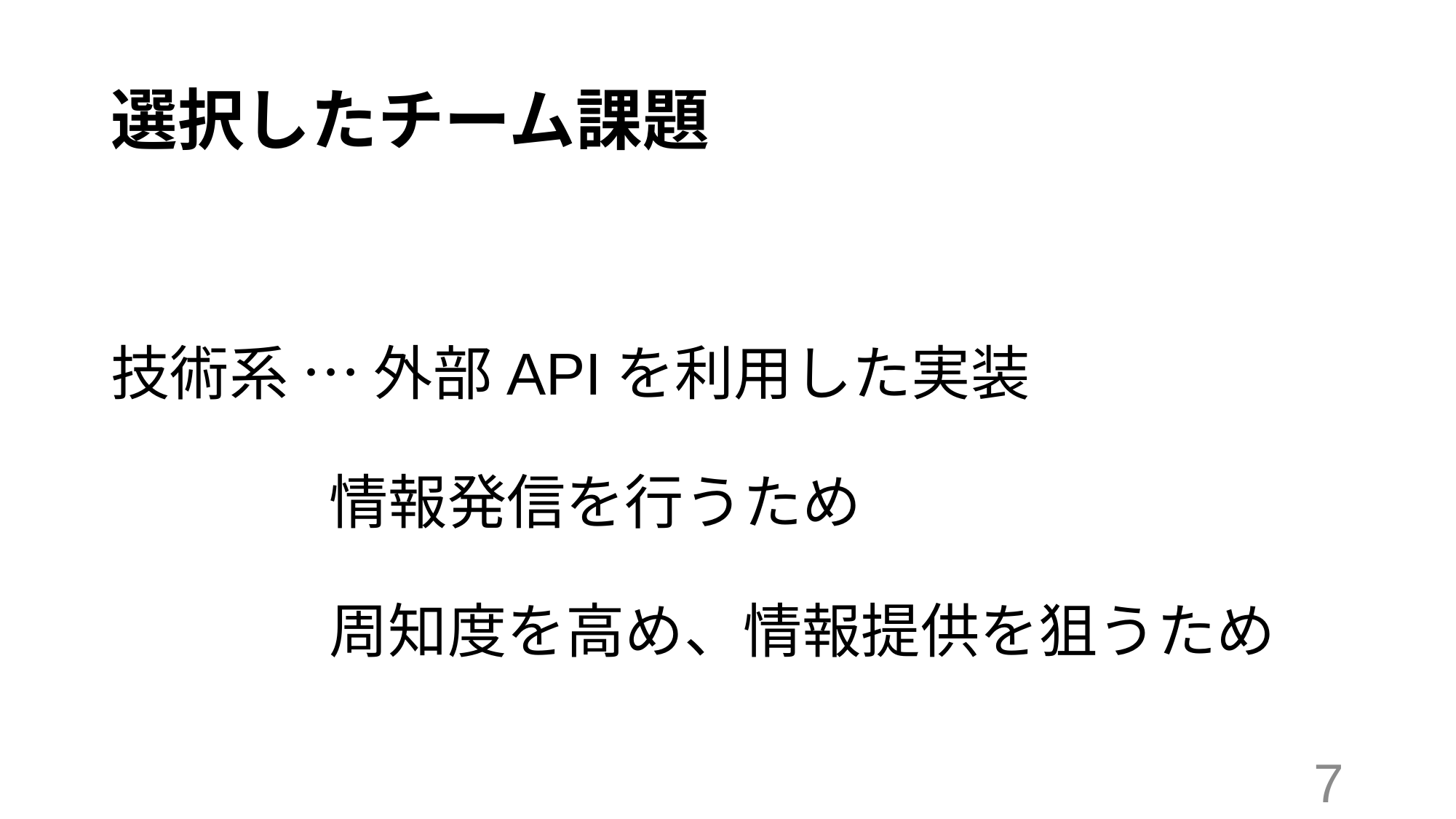

# 選択したチーム課題

技術系 … 外部APIを利用した実装
		情報発信を行うため
		周知度を高め、情報提供を狙うため

7